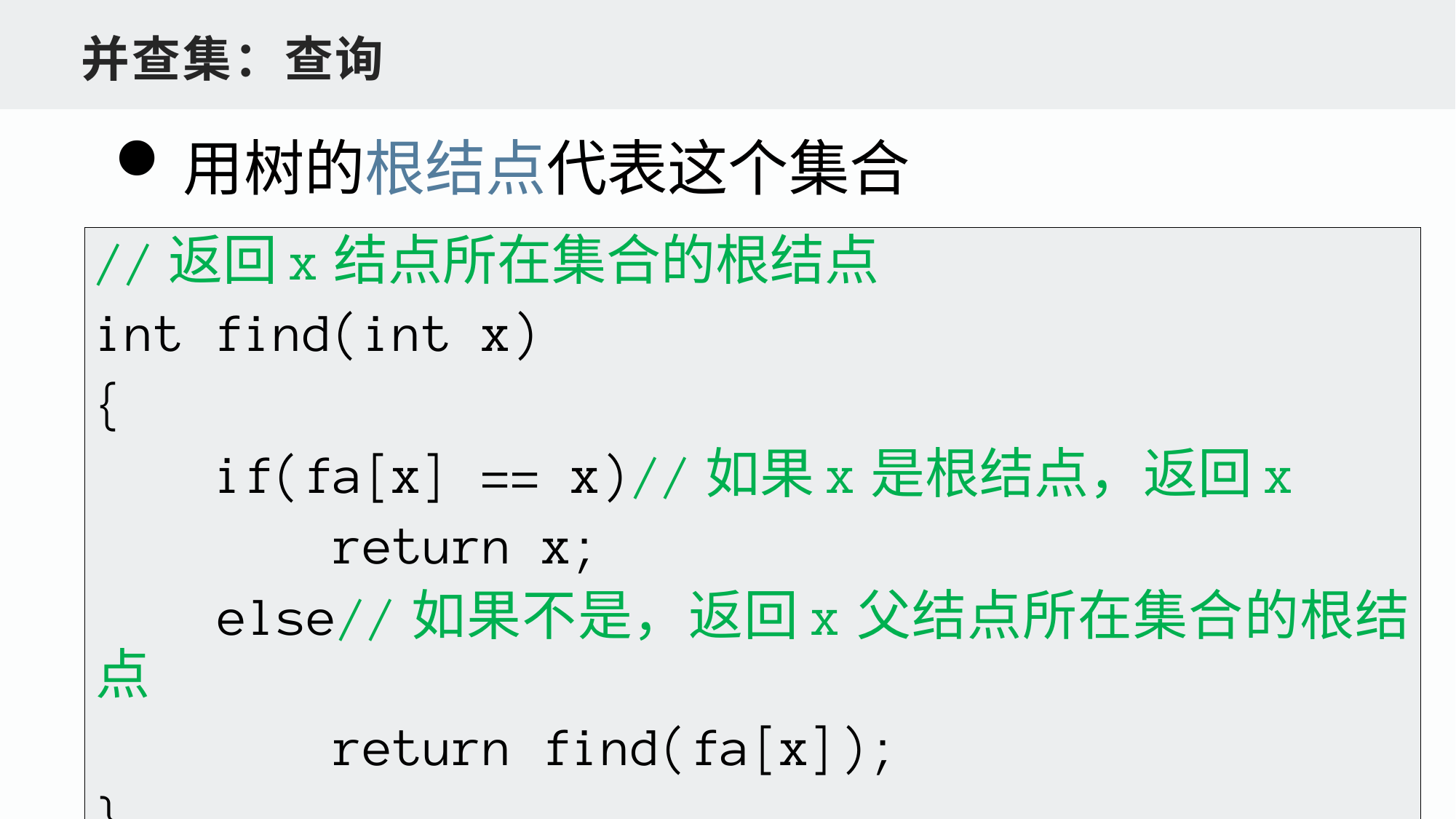

并查集：查询
用树的根结点代表这个集合
//返回x结点所在集合的根结点
int find(int x)
{
    if(fa[x] == x)//如果x是根结点，返回x
        return x;
    else//如果不是，返回x父结点所在集合的根结点
        return find(fa[x]);
}
11